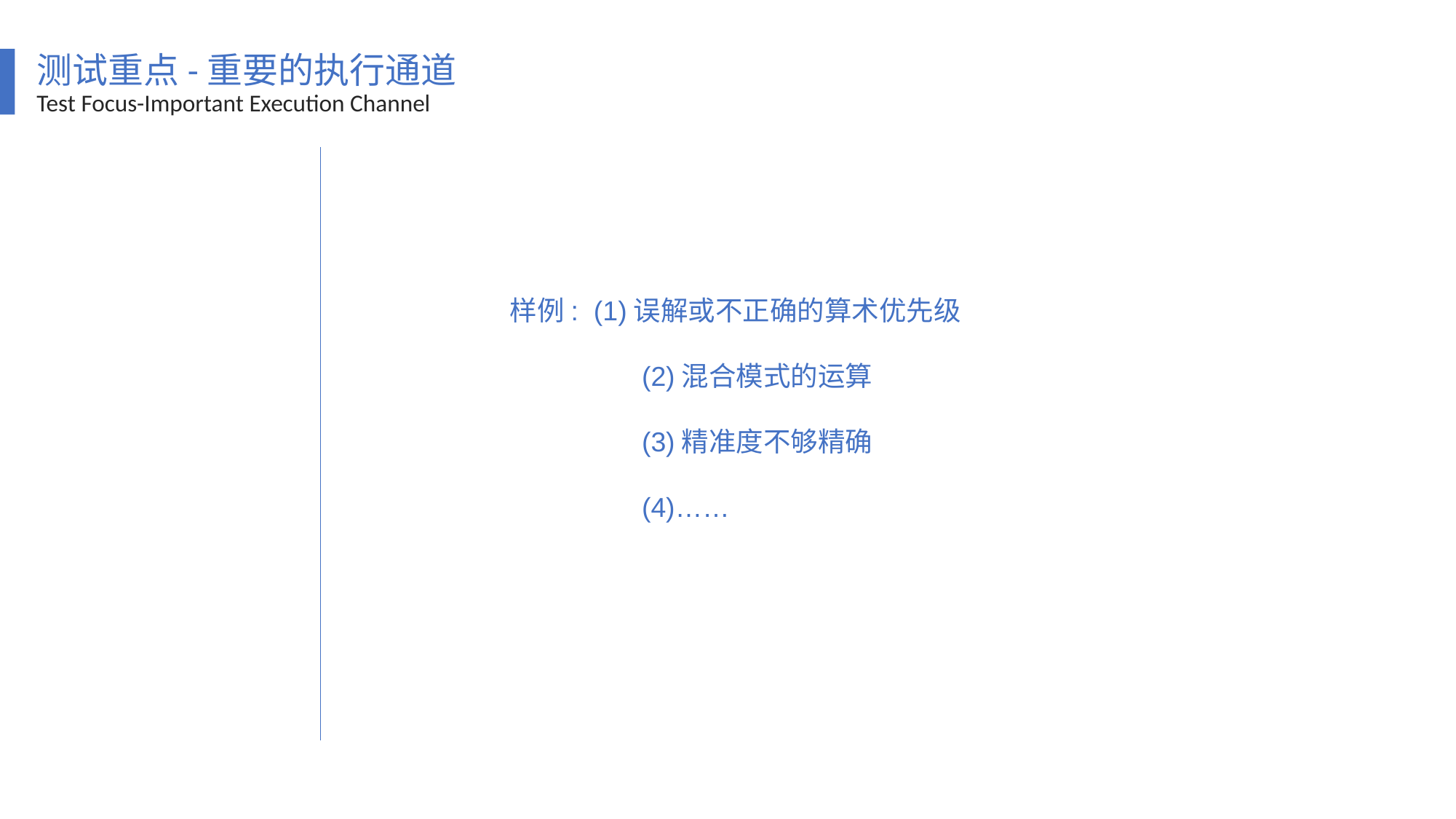

测试重点-重要的执行通道
Test Focus-Important Execution Channel
样例:  (1)误解或不正确的算术优先级

	   (2)混合模式的运算

	   (3)精准度不够精确

	   (4)……